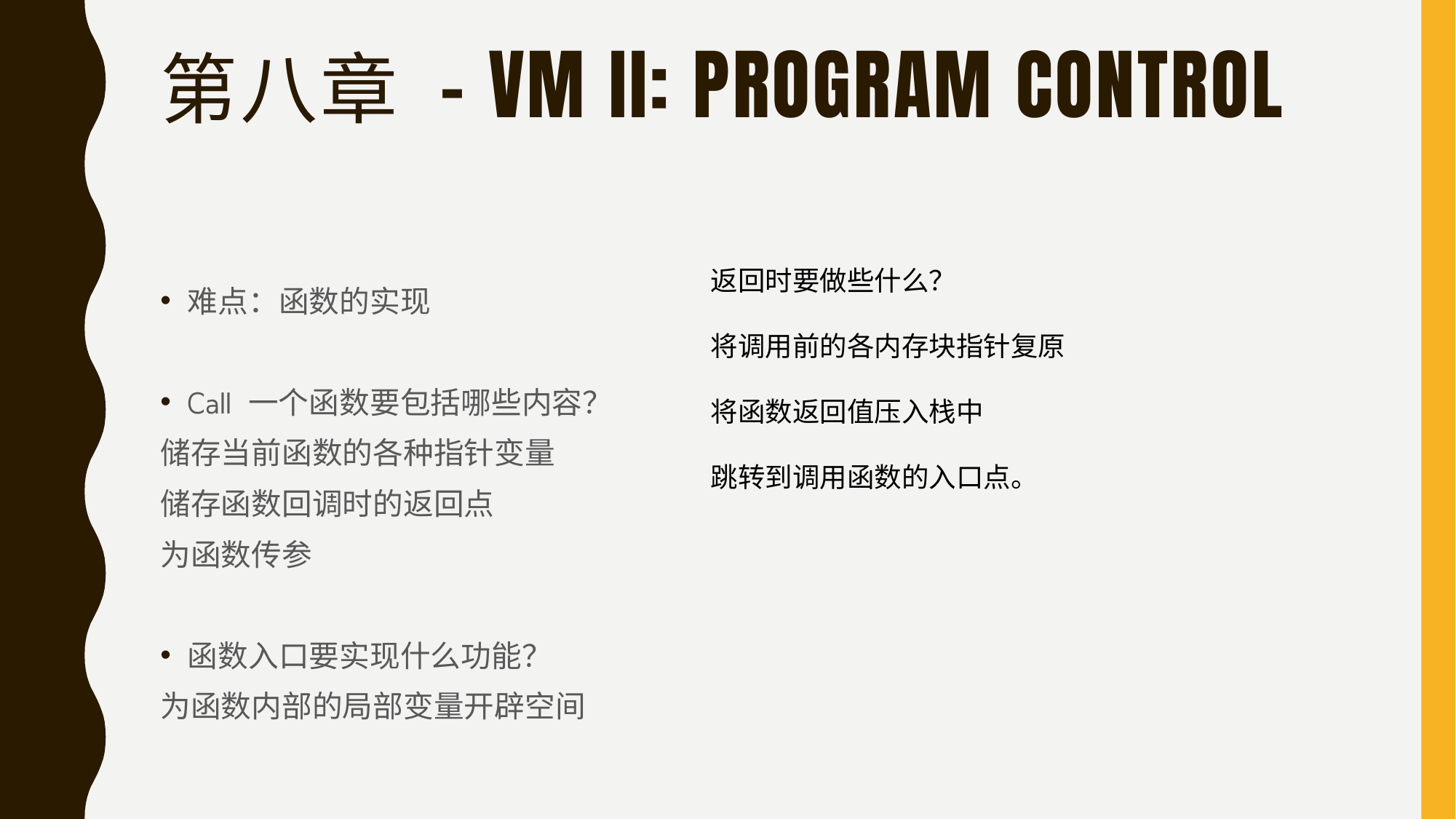

# 第八章 - VM II: Program Control
返回时要做些什么？

将调用前的各内存块指针复原

将函数返回值压入栈中

跳转到调用函数的入口点。
难点：函数的实现

Call 一个函数要包括哪些内容？
储存当前函数的各种指针变量
储存函数回调时的返回点
为函数传参

函数入口要实现什么功能？
为函数内部的局部变量开辟空间